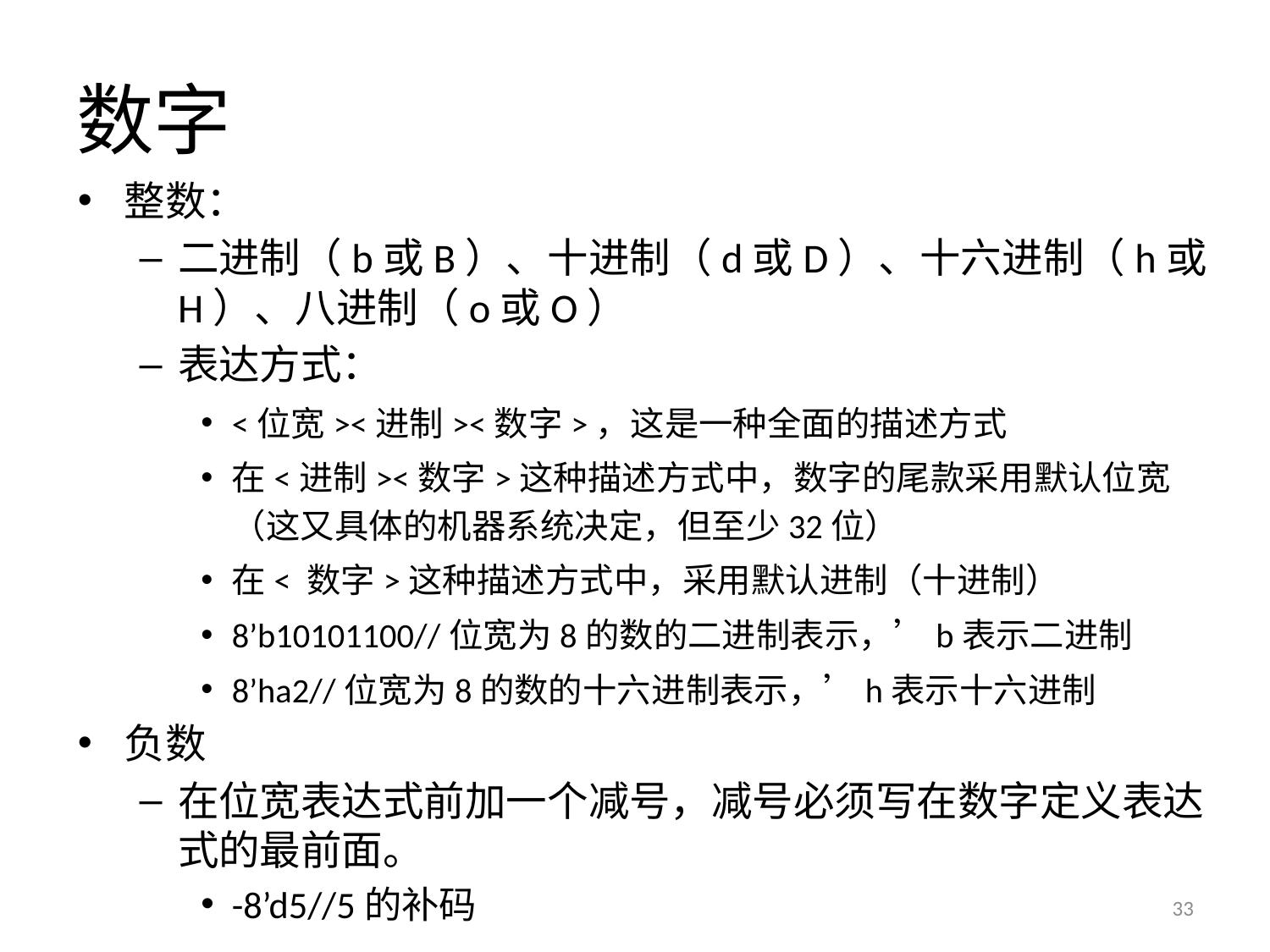

数字
整数：
二进制（b或B）、十进制（d或D）、十六进制（h或H）、八进制（o或O）
表达方式：
<位宽><进制><数字>，这是一种全面的描述方式
在<进制><数字>这种描述方式中，数字的尾款采用默认位宽（这又具体的机器系统决定，但至少32位）
在< 数字>这种描述方式中，采用默认进制（十进制）
8’b10101100//位宽为8的数的二进制表示，’b表示二进制
8’ha2//位宽为8的数的十六进制表示，’h表示十六进制
负数
在位宽表达式前加一个减号，减号必须写在数字定义表达式的最前面。
-8’d5//5的补码

33